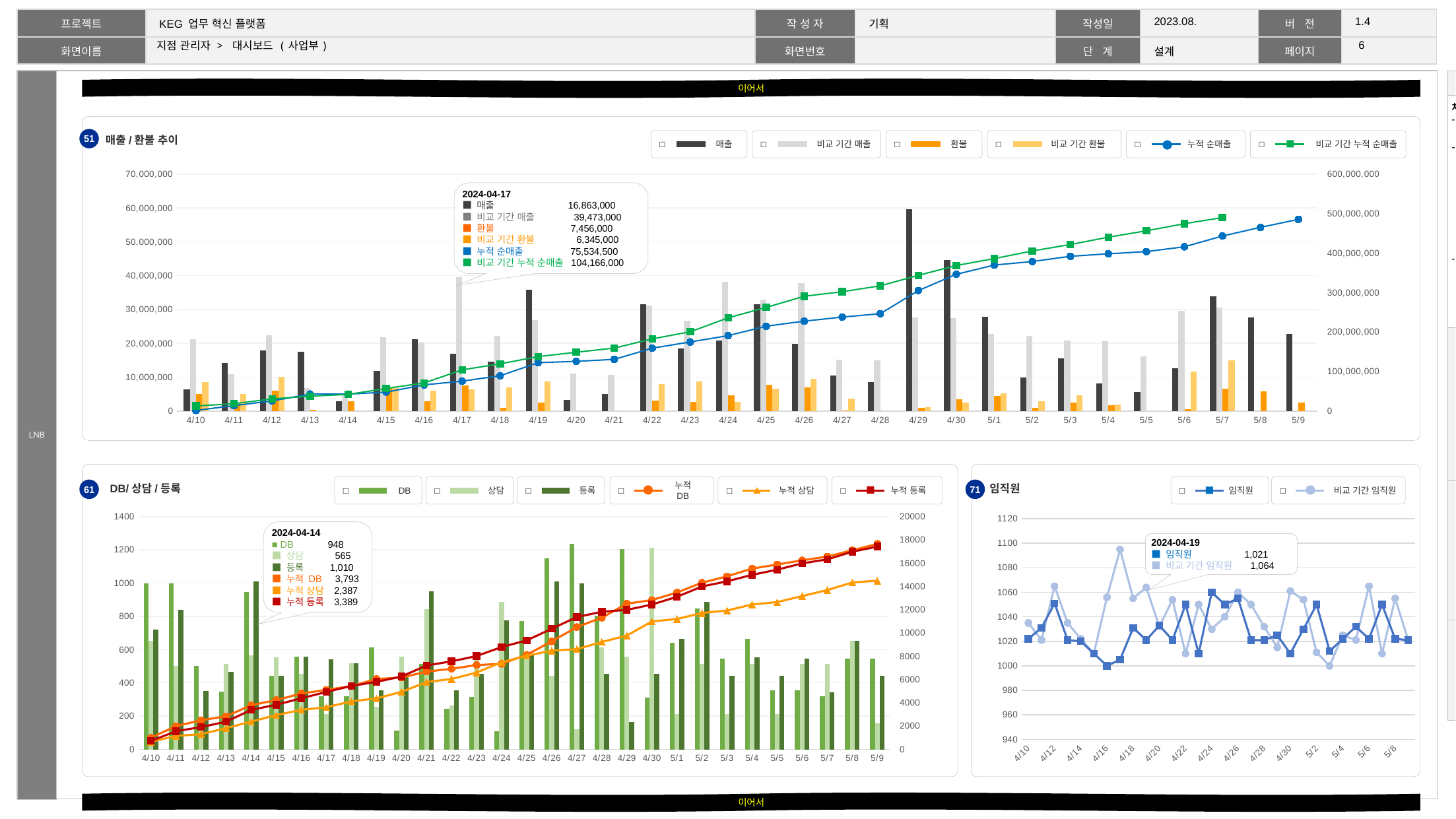

6

# 지점 관리자 > 대시보드 (사업부)
| 화면 설명 |  |
| --- | --- |
| 차트 항목에 마우스 오버(또는 클릭) 시 해당 기간의 각 항목별 상세 수치 표기됨. X축 = 검색 기간을 기준으로 시작일 ~ 종료일 추출. = 차트 우측의 [일/주/월]에 따라 x축 간격이 변경됨 = 비교 기간은 검색 기간의 첫번째 날짜를 기준으로 비교 기간의 1일차를 비교함. = 검색 기간과 비교 기간의 총 일수가 다를 경우 영업일/결산일이 긴 기간을 기준으로 종료일을 산출하여 표기함. = 검색 기간과 비교 기간 중 짧은 기간의 값은 data를 (null)로 표기함. X축 표기 방식 X축(일)= 월/일 X축(주)= 1주차, 2주차, 3주차, 4주차 X축(월)= YYYY년 MM월 (YYYY-MM-DD ~ YYYY-MM-DD) // 검색 기간과 동일함. 단일 항목으로 표기됨. |  |
| 51 | 차트: 매출/환불 추이 Type= Combo Chart 막대그래프= 검색 기간 중 각 날짜의 매출, 비교기간 매출, 환불, 비교기간 환불 꺾은선 그래프= 누적 순매출, 비교기간 누적 순매출 범례: checked된 항목에 대해서만 차트 내에 표기. Default= 모든 범례 checked. Y축 1= 막대그래프의 값에 대한 범위 Y축 2= 꺾은선 그래프의 값에 대한 범위. |
| 61 | 차트: DB/상담/등록 추이 Type= Combo Chart 막대그래프= 검색 기간 중 각 날짜의 DB, 상담, 등록 총 수 꺾은선 그래프= 누적 DB, 누적 상담, 누적 등록 수 범례: checked된 항목에 대해서만 차트 내에 표기. Default= 모든 범례 checked. Y축 1= 막대그래프의 값에 대한 범위 Y축 2= 꺾은선 그래프의 값에 대한 범위. |
| 71 | 차트: 임직원 Type= Line Chart 꺾은선 그래프= 검색 기간 중 각 날짜의 임직윈 수, 비교 기간 중 각 날짜의 임직원 수 범례: checked된 항목에 대해서만 차트 내에 표기. Default= 모든 범례 checked. |
이어서

매출/환불 추이
51
□
매출
□
비교 기간 매출
□
환불
□
비교 기간 환불
□
누적 순매출
□
비교 기간 누적 순매출

### Chart

| Category | 매출 | 비교기간 매출 | 환불 | 비교기간 환불 | 누적 순매출 | 비교기간 누적 순매출 |
|---|---|---|---|---|---|---|
| 45392 | 6338180.0 | 21208000.0 | 4920000.0 | 8594000.0 | 1418180.0 | 12614000.0 |
| 45393 | 14205000.0 | 10811500.0 | 2187000.0 | 5001000.0 | 13436180.0 | 18424500.0 |
| 45394 | 17926000.0 | 22306000.0 | 5963180.0 | 10080000.0 | 25399000.0 | 30650500.0 |
| 45395 | 17600000.0 | 6762000.0 | 265000.0 | 0.0 | 42734000.0 | 37412500.0 |
| 45396 | 2860000.0 | 4553000.0 | 2890000.0 | 0.0 | 42704000.0 | 41965500.0 |
| 45397 | 11932500.0 | 21733500.0 | 6903000.0 | 6797000.0 | 47733500.0 | 56902000.0 |
| 45398 | 21198000.0 | 20142000.0 | 2804000.0 | 6006000.0 | 66127500.0 | 71038000.0 |
| 45399 | 16863000.0 | 39473000.0 | 7456000.0 | 6345000.0 | 75534500.0 | 104166000.0 |
| 45400 | 14529000.0 | 22204000.0 | 877000.0 | 6940000.0 | 89186500.0 | 119430000.0 |
| 45401 | 35794000.0 | 26922000.0 | 2561000.0 | 8654000.0 | 122419500.0 | 137698000.0 |
| 45402 | 3222000.0 | 11036000.0 | 0.0 | 0.0 | 125641500.0 | 148734000.0 |
| 45403 | 5010000.0 | 10630000.0 | 0.0 | 0.0 | 130651500.0 | 159364000.0 |
| 45404 | 31471000.0 | 31140000.0 | 3075000.0 | 7852000.0 | 159047500.0 | 182652000.0 |
| 45405 | 18381000.0 | 26727360.0 | 2628000.0 | 8749000.0 | 174800500.0 | 200630360.0 |
| 45406 | 20881000.0 | 38166000.0 | 4712000.0 | 2740000.0 | 190969500.0 | 236056360.0 |
| 45407 | 31557000.0 | 32970000.0 | 7768000.0 | 6633000.0 | 214758500.0 | 262393360.0 |
| 45408 | 19780000.0 | 37872080.0 | 6934000.0 | 9521000.0 | 227604500.0 | 290744440.0 |
| 45409 | 10431000.0 | 15156000.0 | 210000.0 | 3689600.0 | 237825500.0 | 302210840.0 |
| 45410 | 8592000.0 | 14976000.0 | 0.0 | 0.0 | 246417500.0 | 317186840.0 |
| 45411 | 59552730.0 | 27601360.0 | 875000.0 | 1065000.0 | 305095230.0 | 343723200.0 |
| 45412 | 44715000.0 | 27394360.0 | 3407000.0 | 2407000.0 | 346403230.0 | 368710560.0 |
| 45413 | 27753000.0 | 22720000.0 | 4350000.0 | 5247000.0 | 369806230.0 | 386183560.0 |
| 45414 | 9947000.0 | 22224000.0 | 969000.0 | 2798360.0 | 378784230.0 | 405609200.0 |
| 45415 | 15619000.0 | 20773000.0 | 2400000.0 | 4708000.0 | 392003230.0 | 421674200.0 |
| 45416 | 8110000.0 | 20591000.0 | 1766000.0 | 1800000.0 | 398347230.0 | 440465200.0 |
| 45417 | 5622000.0 | 16140000.0 | 0.0 | 0.0 | 403969230.0 | 456605200.0 |
| 45418 | 12666000.0 | 29671000.0 | 595000.0 | 11718000.0 | 416040230.0 | 474558200.0 |
| 45419 | 33892500.0 | 30490360.0 | 6618000.0 | 14990000.0 | 443314730.0 | 490058560.0 |
| 45420 | 27607500.0 | None | 5709688.0 | None | 465212542.0 | None |
| 45421 | 22831000.0 | None | 2491000.0 | None | 485552542.0 | None |
2024-04-17
■ 매출                           16,863,000
■ 비교 기간 매출              39,473,000
■ 환불                            7,456,000
■ 비교 기간 환불               6,345,000
■ 누적 순매출                 75,534,500
■ 비교 기간 누적 순매출  104,166,000

DB/상담/등록

임직원
□
DB
□
상담
□
등록
□
누적 DB
□
누적 상담
□
누적 등록

□
임직원
□
비교 기간 임직원

61
71

### Chart

| Category | DB | 상담 | 등록 | 누적 DB | 누적 상담 | 누적 등록 |
|---|---|---|---|---|---|---|
| 45392 | 999.0 | 653.0 | 721.0 | 999.0 | 653.0 | 721.0 |
| 45393 | 1000.0 | 500.0 | 841.0 | 1999.0 | 1153.0 | 1562.0 |
| 45394 | 500.0 | 156.0 | 352.0 | 2499.0 | 1309.0 | 1914.0 |
| 45395 | 346.0 | 513.0 | 465.0 | 2845.0 | 1822.0 | 2379.0 |
| 45396 | 948.0 | 565.0 | 1010.0 | 3793.0 | 2387.0 | 3389.0 |
| 45397 | 444.0 | 555.0 | 444.0 | 4237.0 | 2942.0 | 3833.0 |
| 45398 | 556.0 | 455.0 | 556.0 | 4793.0 | 3397.0 | 4389.0 |
| 45399 | 321.0 | 213.0 | 543.0 | 5114.0 | 3610.0 | 4932.0 |
| 45400 | 321.0 | 516.0 | 516.0 | 5435.0 | 4126.0 | 5448.0 |
| 45401 | 615.0 | 254.0 | 354.0 | 6050.0 | 4380.0 | 5802.0 |
| 45402 | 115.0 | 556.0 | 454.0 | 6165.0 | 4936.0 | 6256.0 |
| 45403 | 513.0 | 845.0 | 952.0 | 6678.0 | 5781.0 | 7208.0 |
| 45404 | 246.0 | 264.0 | 355.0 | 6924.0 | 6045.0 | 7563.0 |
| 45405 | 316.0 | 555.0 | 454.0 | 7240.0 | 6600.0 | 8017.0 |
| 45406 | 111.0 | 888.0 | 777.0 | 7351.0 | 7488.0 | 8794.0 |
| 45407 | 774.0 | 555.0 | 565.0 | 8125.0 | 8043.0 | 9359.0 |
| 45408 | 1151.0 | 444.0 | 1010.0 | 9276.0 | 8487.0 | 10369.0 |
| 45409 | 1235.0 | 123.0 | 999.0 | 10511.0 | 8610.0 | 11368.0 |
| 45410 | 805.0 | 615.0 | 456.0 | 11316.0 | 9225.0 | 11824.0 |
| 45411 | 1205.0 | 556.0 | 165.0 | 12521.0 | 9781.0 | 11989.0 |
| 45412 | 312.0 | 1213.0 | 454.0 | 12833.0 | 10994.0 | 12443.0 |
| 45413 | 641.0 | 212.0 | 666.0 | 13474.0 | 11206.0 | 13109.0 |
| 45414 | 849.0 | 515.0 | 888.0 | 14323.0 | 11721.0 | 13997.0 |
| 45415 | 546.0 | 212.0 | 444.0 | 14869.0 | 11933.0 | 14441.0 |
| 45416 | 665.0 | 515.0 | 555.0 | 15534.0 | 12448.0 | 14996.0 |
| 45417 | 354.0 | 212.0 | 444.0 | 15888.0 | 12660.0 | 15440.0 |
| 45418 | 356.0 | 515.0 | 545.0 | 16244.0 | 13175.0 | 15985.0 |
| 45419 | 321.0 | 515.0 | 345.0 | 16565.0 | 13690.0 | 16330.0 |
| 45420 | 546.0 | 651.0 | 654.0 | 17111.0 | 14341.0 | 16984.0 |
| 45421 | 545.0 | 158.0 | 444.0 | 17656.0 | 14499.0 | 17428.0 |

### Chart

| Category | DB | DB 상담 등록 누적 DB 누적 상담 누적 등록 | 누적 등록 |
|---|---|---|---|
| 45392 | 999.0 | 653.0 | 721.0 |
| 45393 | 1000.0 | 500.0 | 1562.0 |
| 45394 | 500.0 | 156.0 | 1914.0 |
| 45395 | 346.0 | 513.0 | 2379.0 |
| 45396 | 948.0 | 565.0 | 3389.0 |
| 45397 | 444.0 | 555.0 | 3833.0 |
| 45398 | 556.0 | 455.0 | 4389.0 |
| 45399 | 321.0 | 213.0 | 4932.0 |
| 45400 | 321.0 | 516.0 | 5448.0 |
| 45401 | 615.0 | 254.0 | 5802.0 |
| 45402 | 115.0 | 556.0 | 6256.0 |
| 45403 | 513.0 | 845.0 | 7208.0 |
| 45404 | 246.0 | 264.0 | 7563.0 |
| 45405 | 316.0 | 555.0 | 8017.0 |
| 45406 | 111.0 | 888.0 | 8794.0 |
| 45407 | 774.0 | 555.0 | 9359.0 |
| 45408 | 1151.0 | 444.0 | 10369.0 |
| 45409 | 1235.0 | 123.0 | 11368.0 |
| 45410 | 805.0 | 615.0 | 11824.0 |
| 45411 | 1205.0 | 556.0 | 11989.0 |
| 45412 | 312.0 | 1213.0 | 12443.0 |
| 45413 | 641.0 | 212.0 | 13109.0 |
| 45414 | 849.0 | 515.0 | 13997.0 |
| 45415 | 546.0 | 212.0 | 14441.0 |
| 45416 | 665.0 | 515.0 | 14996.0 |
| 45417 | 354.0 | 212.0 | 15440.0 |
| 45418 | 356.0 | 515.0 | 15985.0 |
| 45419 | 321.0 | 515.0 | 16330.0 |
| 45420 | 546.0 | 651.0 | 16984.0 |
| 45421 | 545.0 | 158.0 | 17428.0 |

### Chart

| Category | 임직원 | 비교기간 임직원 |
|---|---|---|
| 45392 | 1035.0 | 1022.0 |
| 45393 | 1021.0 | 1031.0 |
| 45394 | 1065.0 | 1051.0 |
| 45395 | 1035.0 | 1021.0 |
| 45396 | 1022.0 | 1020.0 |
| 45397 | 1010.0 | 1010.0 |
| 45398 | 1056.0 | 1000.0 |
| 45399 | 1095.0 | 1005.0 |
| 45400 | 1055.0 | 1031.0 |
| 45401 | 1064.0 | 1021.0 |
| 45402 | 1032.0 | 1033.0 |
| 45403 | 1054.0 | 1021.0 |
| 45404 | 1010.0 | 1050.0 |
| 45405 | 1050.0 | 1010.0 |
| 45406 | 1030.0 | 1060.0 |
| 45407 | 1040.0 | 1050.0 |
| 45408 | 1060.0 | 1055.0 |
| 45409 | 1050.0 | 1021.0 |
| 45410 | 1032.0 | 1021.0 |
| 45411 | 1015.0 | 1025.0 |
| 45412 | 1061.0 | 1010.0 |
| 45413 | 1054.0 | 1030.0 |
| 45414 | 1011.0 | 1050.0 |
| 45415 | 1000.0 | 1012.0 |
| 45416 | 1025.0 | 1022.0 |
| 45417 | 1021.0 | 1032.0 |
| 45418 | 1065.0 | 1022.0 |
| 45419 | 1010.0 | 1050.0 |
| 45420 | 1055.0 | 1022.0 |
| 45421 | 1021.0 | 1021.0 |
2024-04-14
■ DB         948
■ 상담       565
■ 등록     1,010
2024-04-14
■ DB             948
■ 상담           565
■ 등록         1,010
■ 누적 DB     3,793
■ 누적 상담   2,387
■ 누적 등록   3,389
2024-04-19
■ 임직원                   1,021
■ 비교 기간 임직원      1,064
이어서